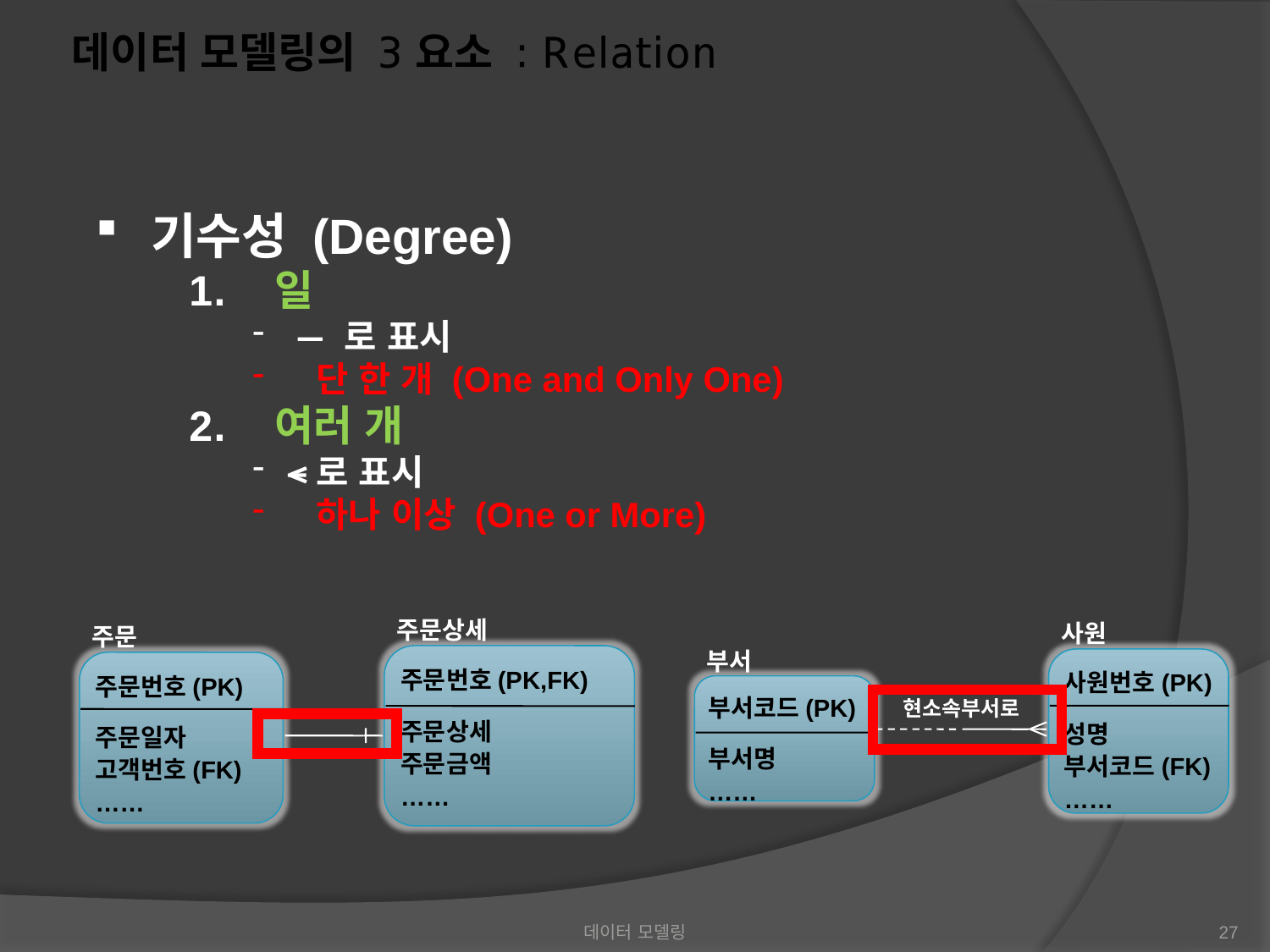

데이터 모델링의 3요소 : Relation
 기수성 (Degree)
 일
  로 표시
단 한 개 (One and Only One)
 여러 개
로 표시
하나 이상 (One or More)

주문상세
사원
주문
주문번호(PK,FK)

주문상세
주문금액
……
부서
사원번호(PK)

성명
부서코드(FK)
……
주문번호(PK)

주문일자
고객번호(FK)
……
부서코드(PK)

부서명
……

현소속부서로

데이터 모델링
27